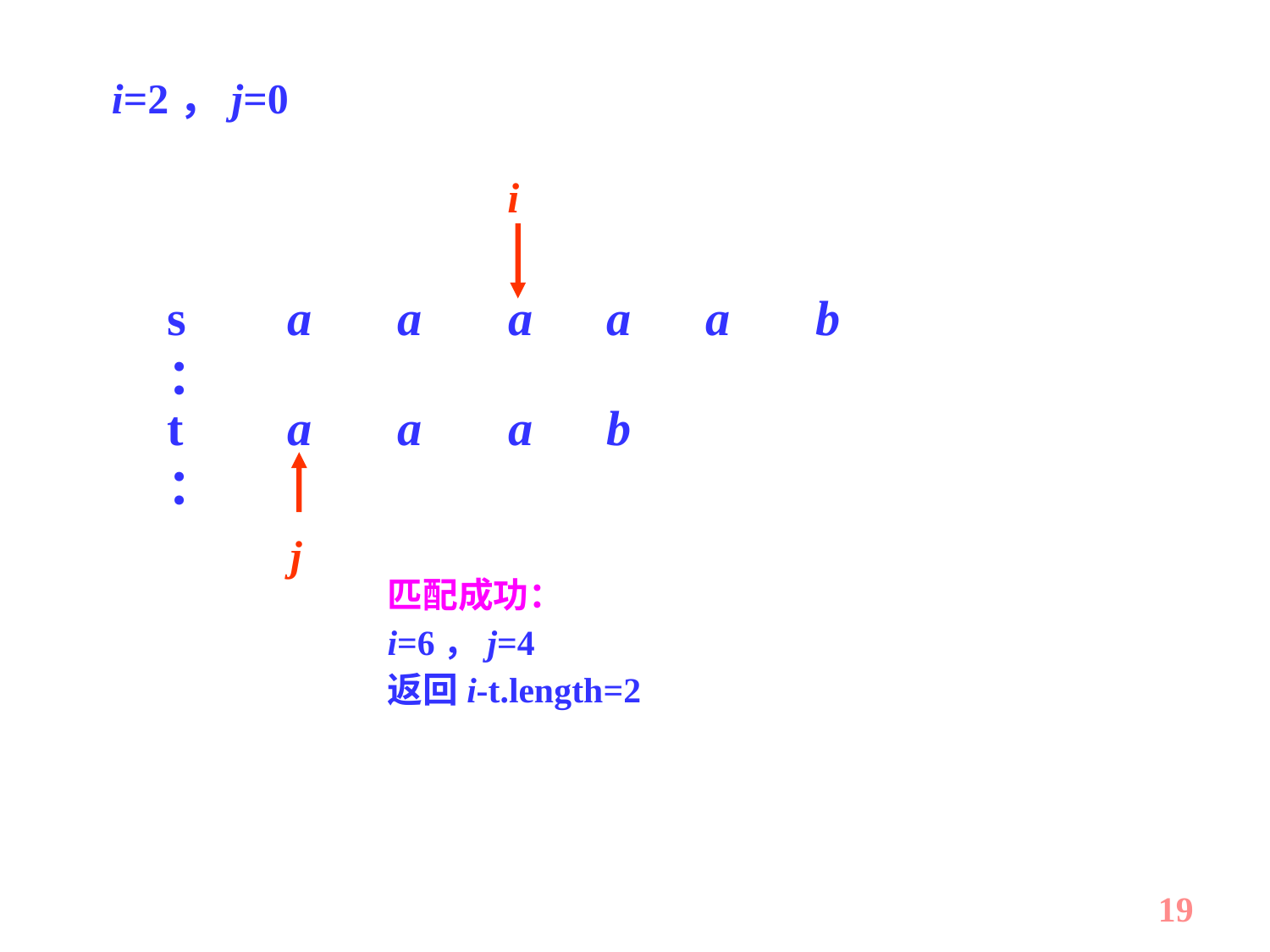

i=2，j=0
i

j
s：
a       a       a      a      a       b
t：
a       a       a      b
匹配成功：
i=6，j=4
返回i-t.length=2
19